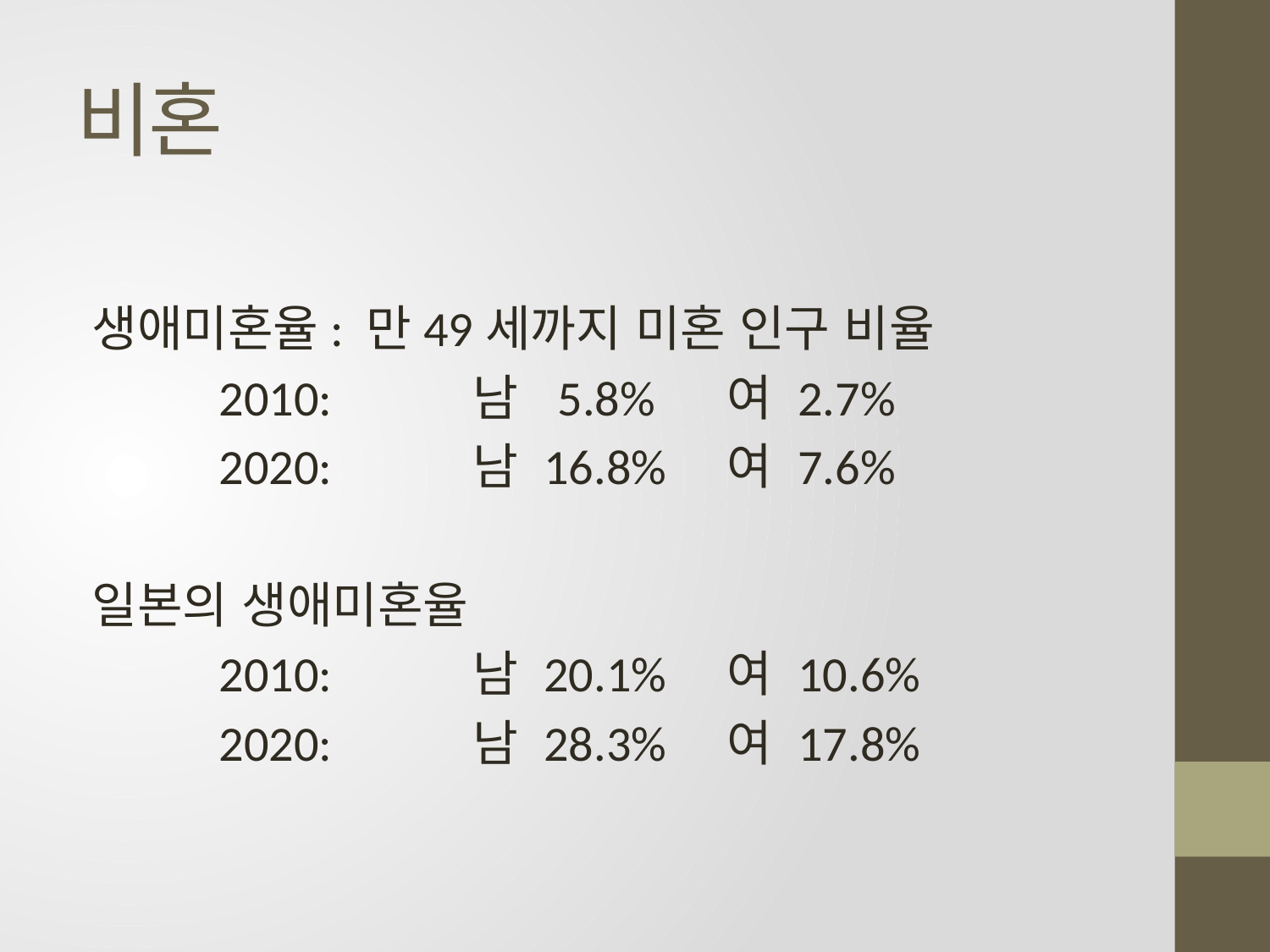

# 비혼

생애미혼율: 만49세까지 미혼 인구 비율
	2010:		남  5.8%	여 2.7%
	2020:		남 16.8%	여 7.6%

일본의 생애미혼율
	2010: 		남 20.1%	여 10.6%
	2020:		남 28.3%	여 17.8%